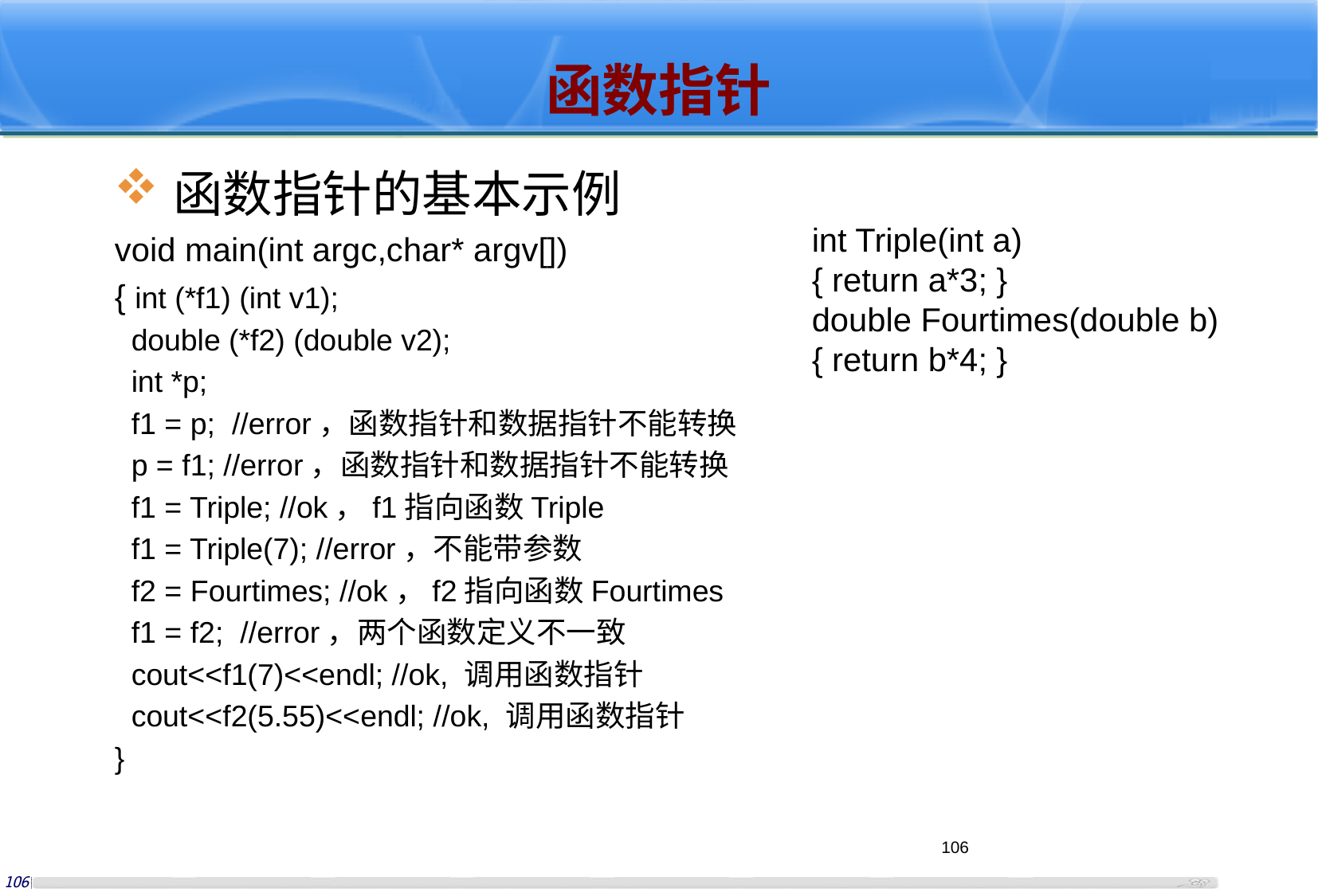

# 函数指针
函数指针的基本示例
void main(int argc,char* argv[])
{ int (*f1) (int v1);
  double (*f2) (double v2);
  int *p;
  f1 = p;  //error，函数指针和数据指针不能转换
  p = f1; //error，函数指针和数据指针不能转换
  f1 = Triple; //ok，f1指向函数Triple
  f1 = Triple(7); //error，不能带参数
  f2 = Fourtimes; //ok，f2指向函数Fourtimes
  f1 = f2;  //error，两个函数定义不一致
  cout<<f1(7)<<endl; //ok, 调用函数指针
  cout<<f2(5.55)<<endl; //ok, 调用函数指针
}

int Triple(int a)
{ return a*3; }
double Fourtimes(double b)
{ return b*4; }
106